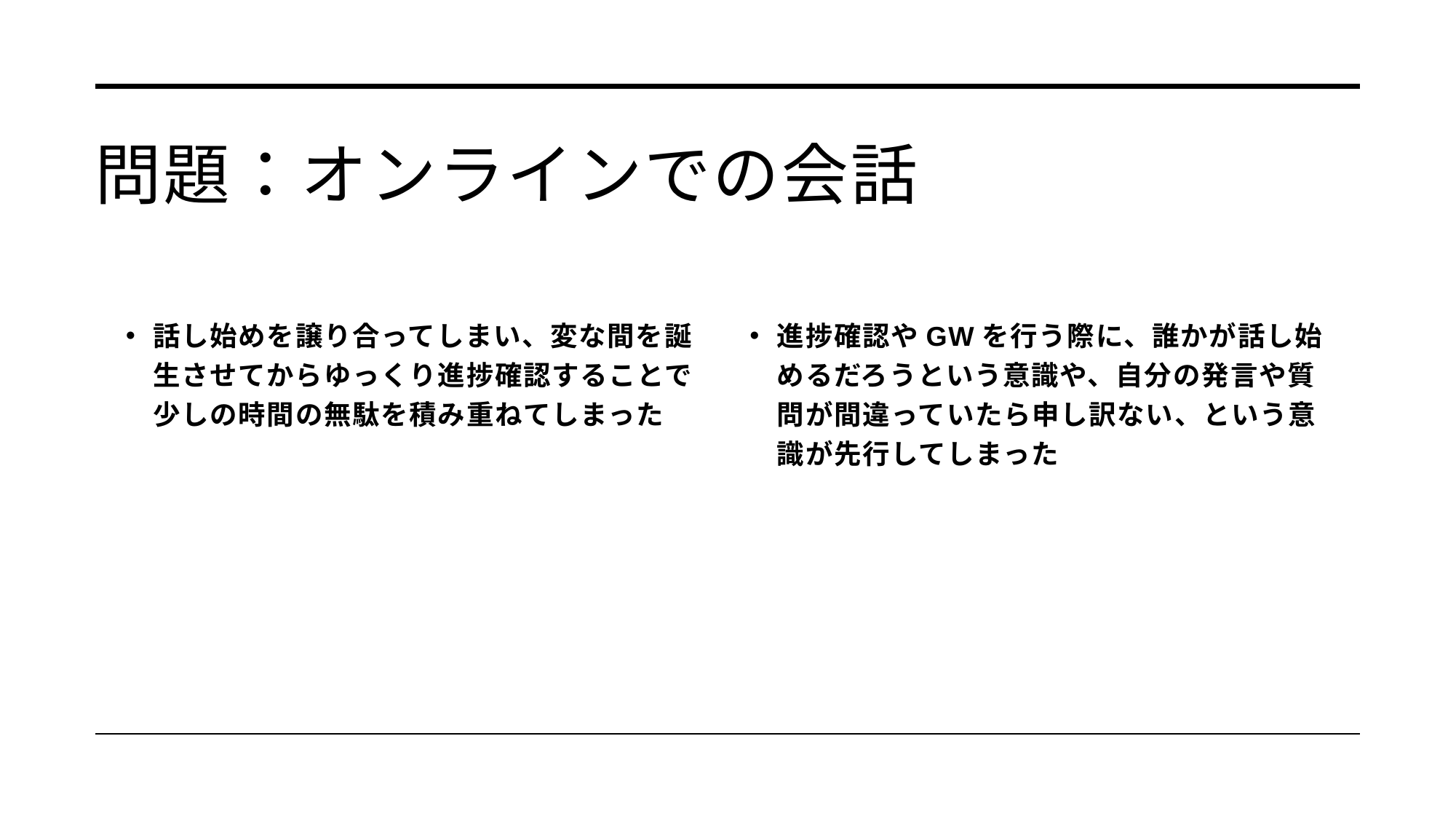

# 問題：オンラインでの会話

話し始めを譲り合ってしまい、変な間を誕生させてからゆっくり進捗確認することで少しの時間の無駄を積み重ねてしまった

進捗確認やGWを行う際に、誰かが話し始めるだろうという意識や、自分の発言や質問が間違っていたら申し訳ない、という意識が先行してしまった